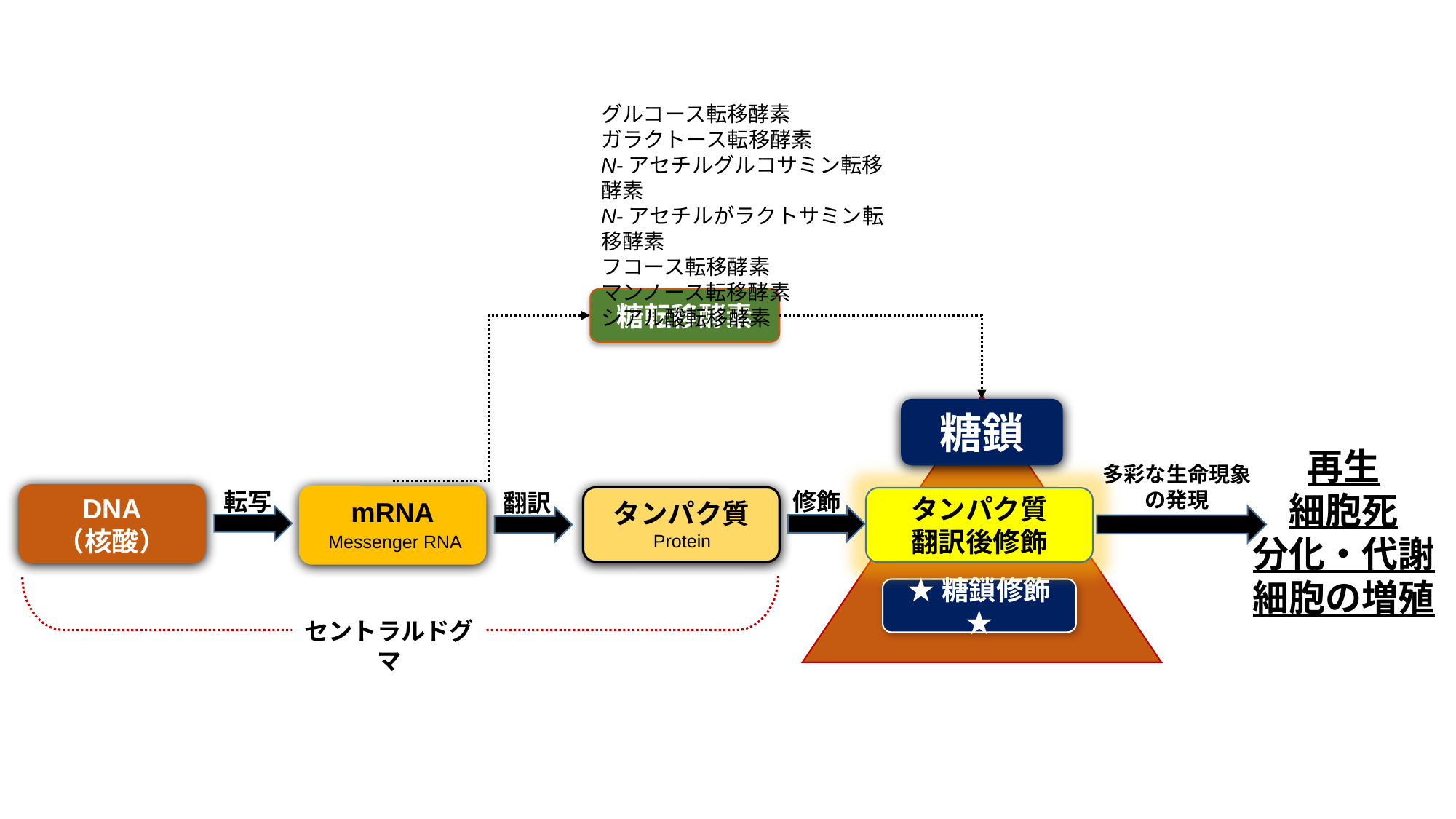

グルコース転移酵素
ガラクトース転移酵素
N-アセチルグルコサミン転移酵素
N-アセチルがラクトサミン転移酵素
フコース転移酵素
マンノース転移酵素
シアル酸転移酵素

糖転移酵素

糖鎖
再生
細胞死
分化・代謝
細胞の増殖
多彩な生命現象
の発現
修飾
転写
翻訳
DNA
（核酸）
mRNA
タンパク質
タンパク質
翻訳後修飾

Protein
Messenger RNA
★糖鎖修飾★
セントラルドグマ